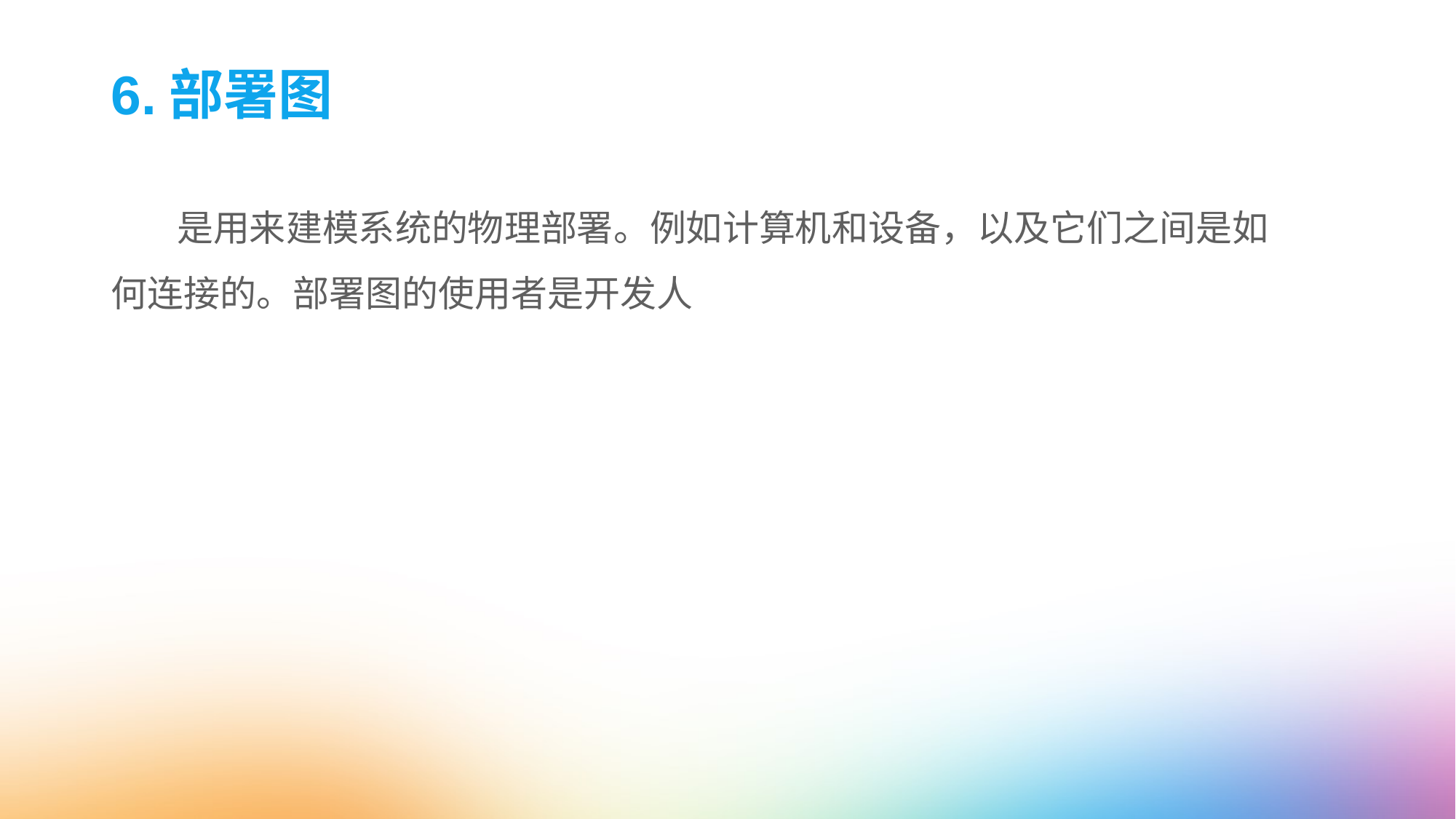

6.部署图
       是用来建模系统的物理部署。例如计算机和设备，以及它们之间是如何连接的。部署图的使用者是开发人